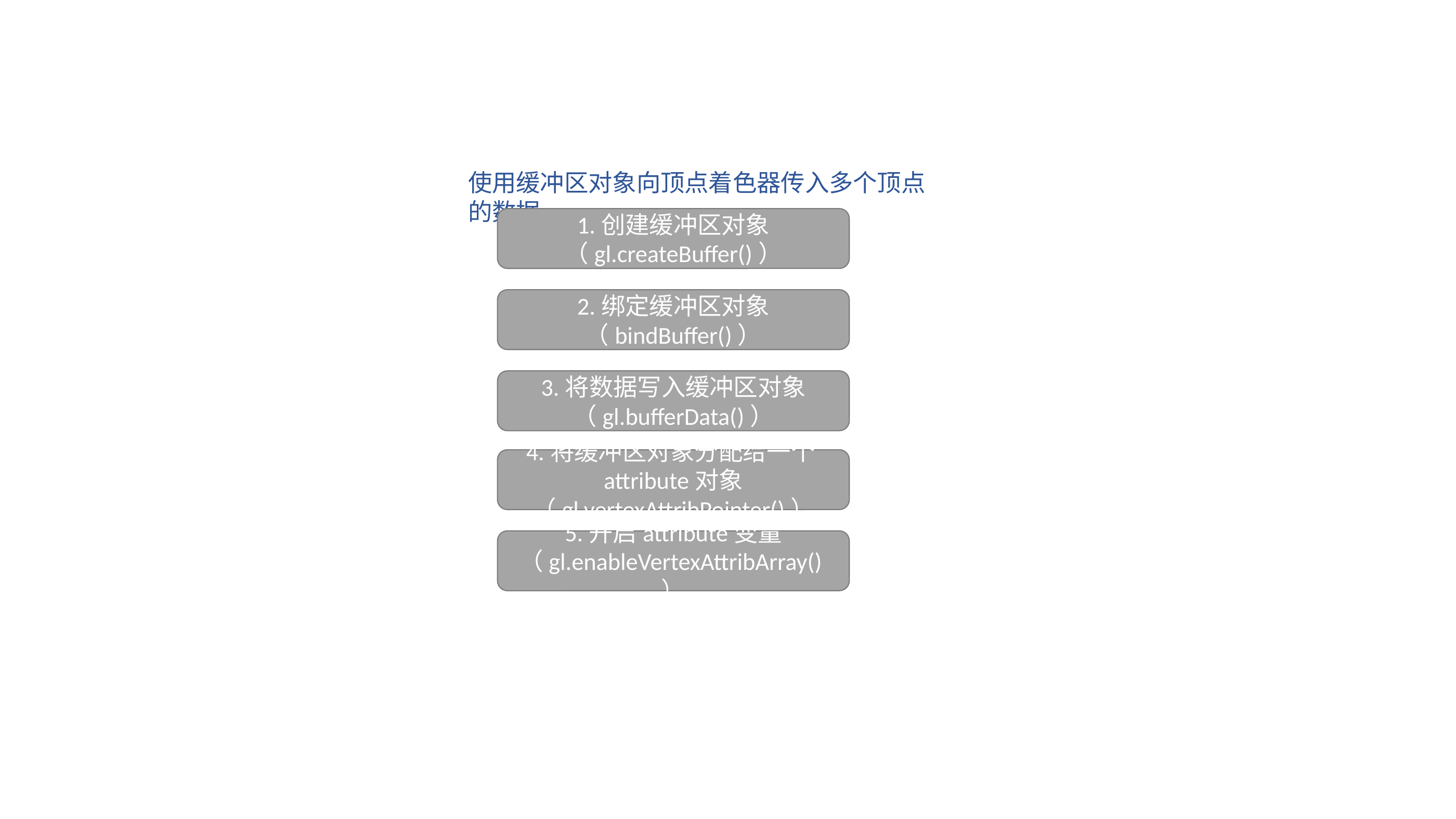

使用缓冲区对象向顶点着色器传入多个顶点的数据
1.创建缓冲区对象（gl.createBuffer()）
2.绑定缓冲区对象（bindBuffer()）
3.将数据写入缓冲区对象（gl.bufferData()）
4.将缓冲区对象分配给一个attribute对象（gl.vertexAttribPointer()）
5.开启attribute变量（gl.enableVertexAttribArray()）